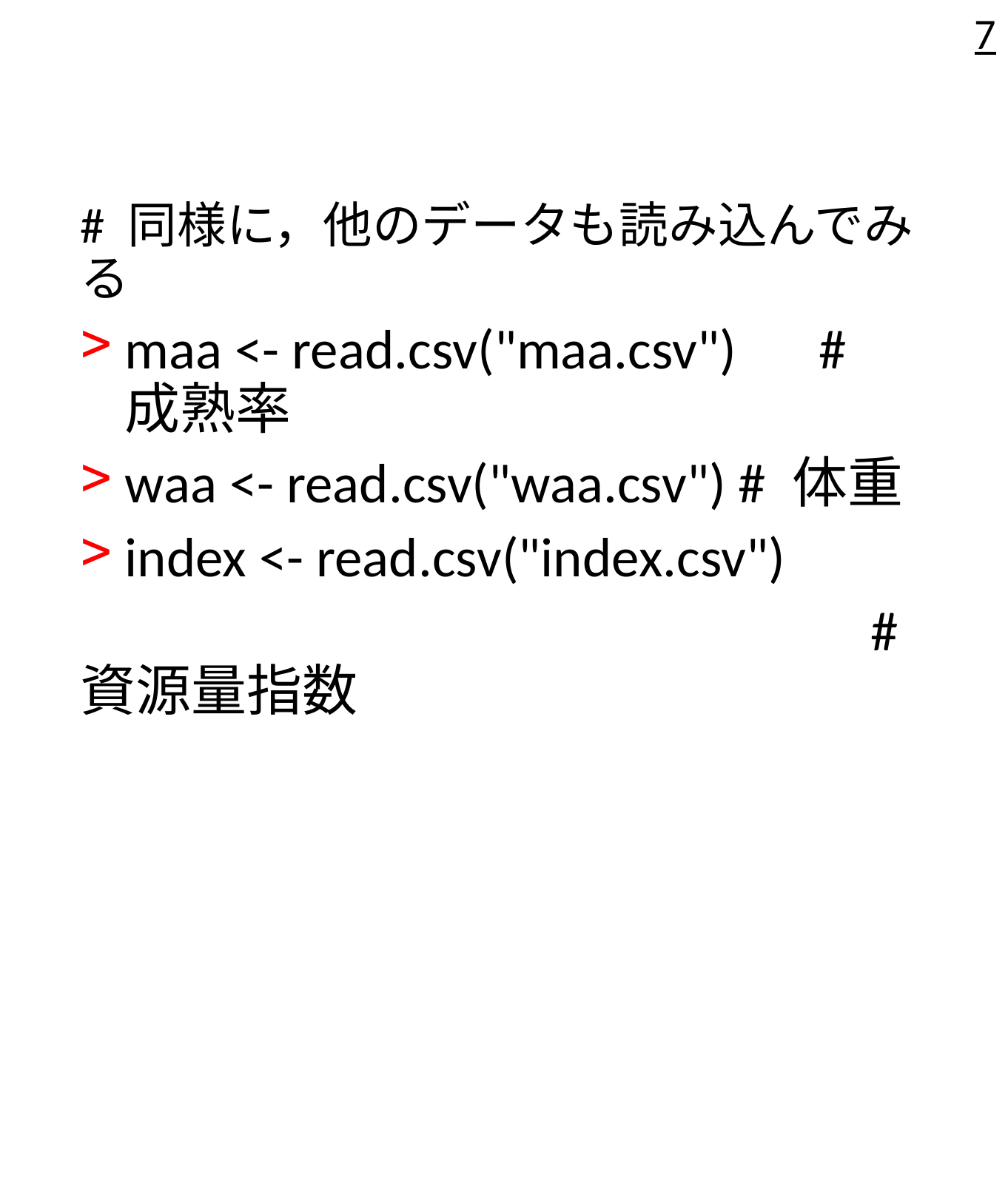

7
# 同様に，他のデータも読み込んでみる
maa <- read.csv("maa.csv")　# 成熟率
waa <- read.csv("waa.csv") # 体重
index <- read.csv("index.csv")
　　　　　　　　　　　　　　# 資源量指数